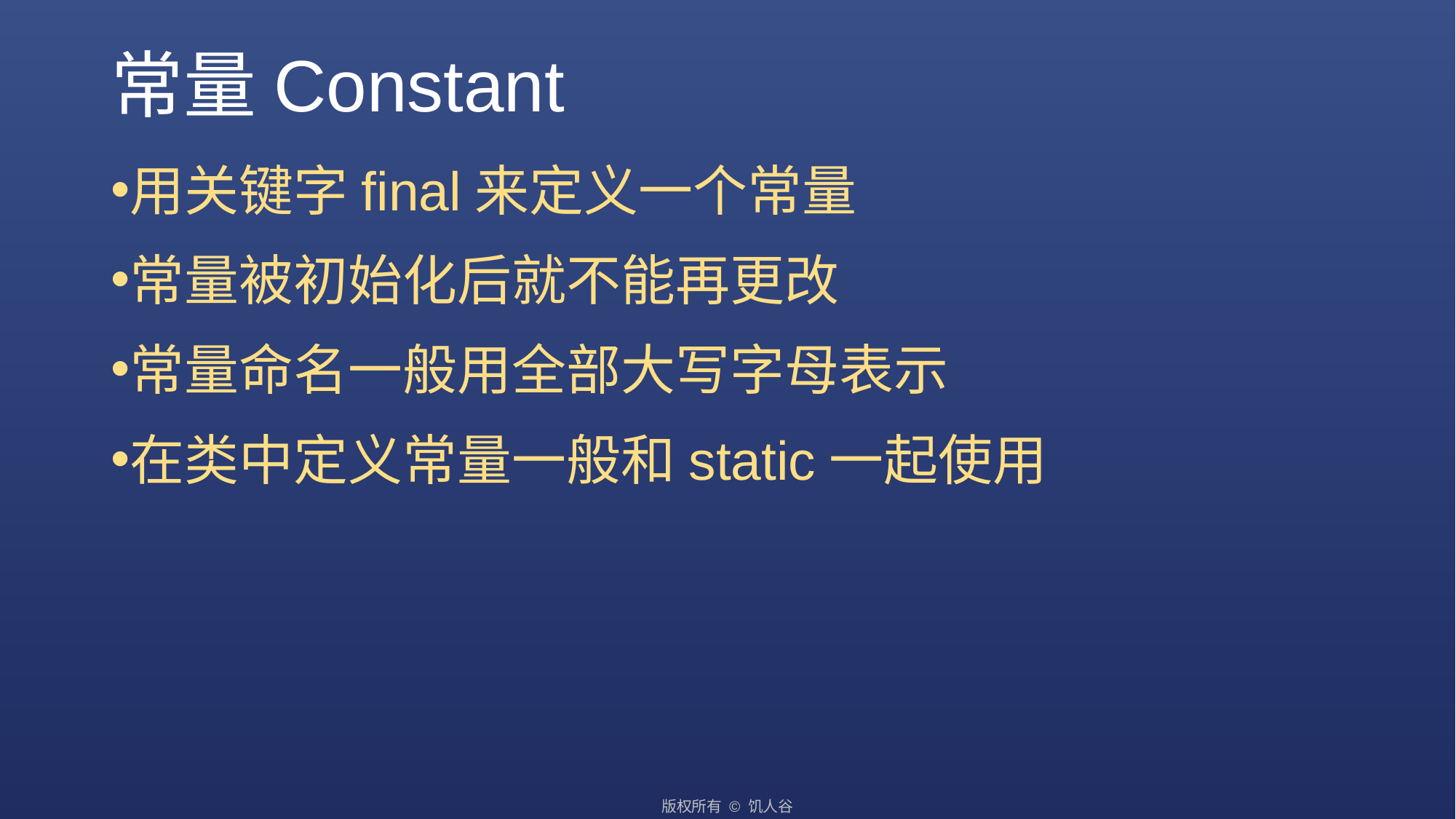

# 常量Constant
用关键字final来定义一个常量
常量被初始化后就不能再更改
常量命名一般用全部大写字母表示
在类中定义常量一般和static一起使用